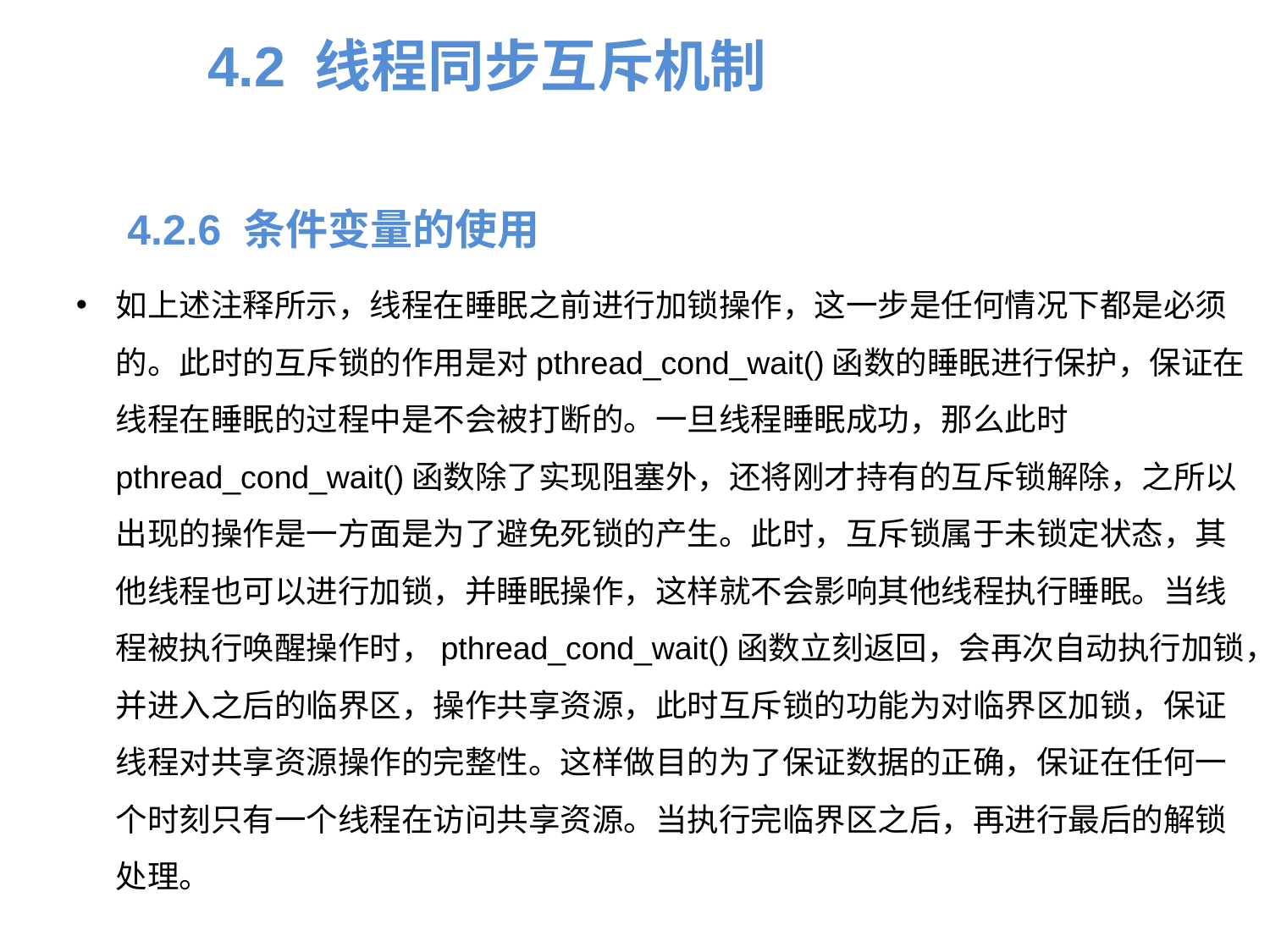

4.2 线程同步互斥机制
4.2.6 条件变量的使用
如上述注释所示，线程在睡眠之前进行加锁操作，这一步是任何情况下都是必须的。此时的互斥锁的作用是对pthread_cond_wait()函数的睡眠进行保护，保证在线程在睡眠的过程中是不会被打断的。一旦线程睡眠成功，那么此时pthread_cond_wait()函数除了实现阻塞外，还将刚才持有的互斥锁解除，之所以出现的操作是一方面是为了避免死锁的产生。此时，互斥锁属于未锁定状态，其他线程也可以进行加锁，并睡眠操作，这样就不会影响其他线程执行睡眠。当线程被执行唤醒操作时，pthread_cond_wait()函数立刻返回，会再次自动执行加锁，并进入之后的临界区，操作共享资源，此时互斥锁的功能为对临界区加锁，保证线程对共享资源操作的完整性。这样做目的为了保证数据的正确，保证在任何一个时刻只有一个线程在访问共享资源。当执行完临界区之后，再进行最后的解锁处理。